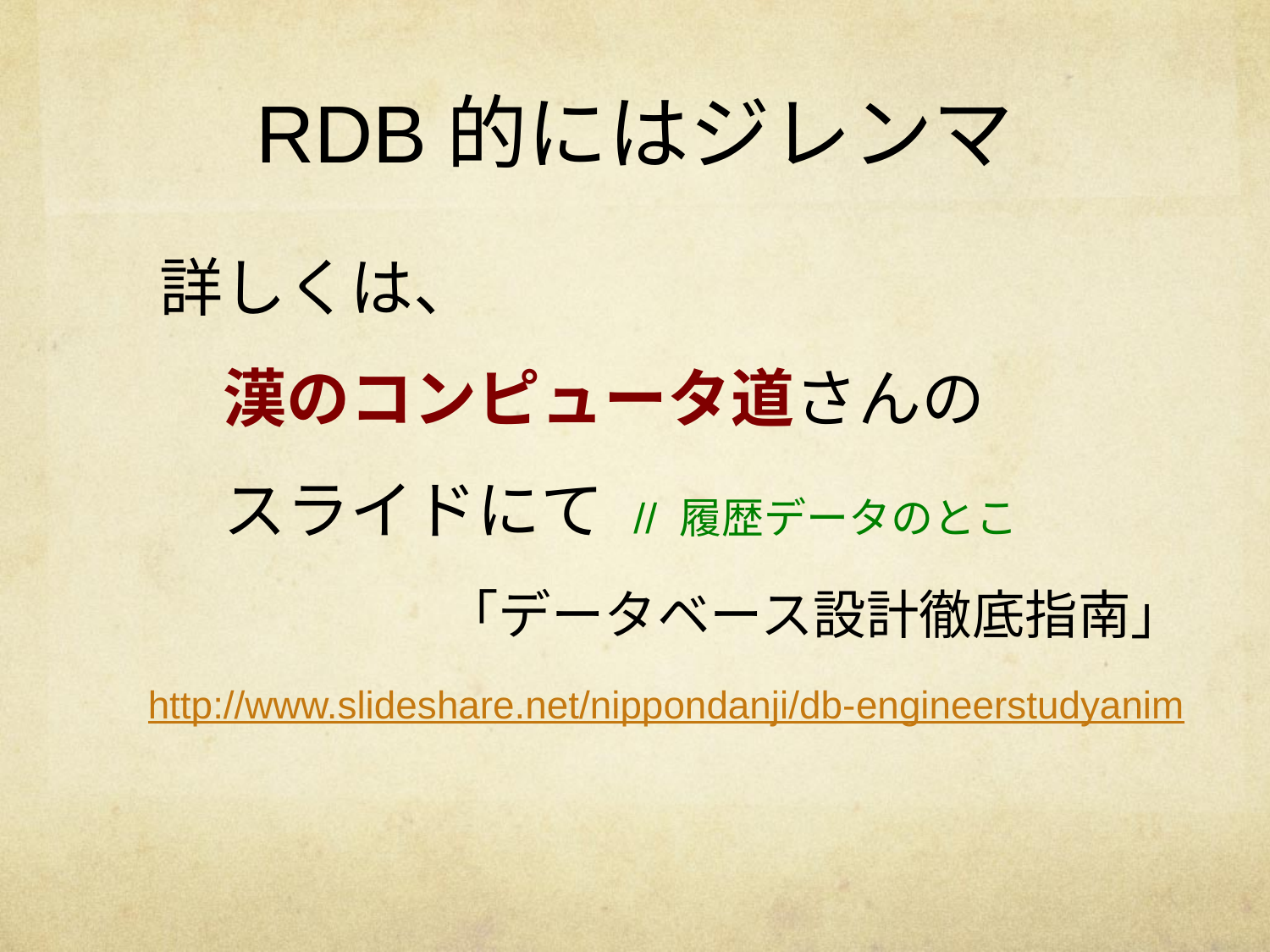

# RDB的にはジレンマ
　詳しくは、
　　漢のコンピュータ道さんの
　　スライドにて // 履歴データのとこ
「データベース設計徹底指南」
http://www.slideshare.net/nippondanji/db-engineerstudyanim